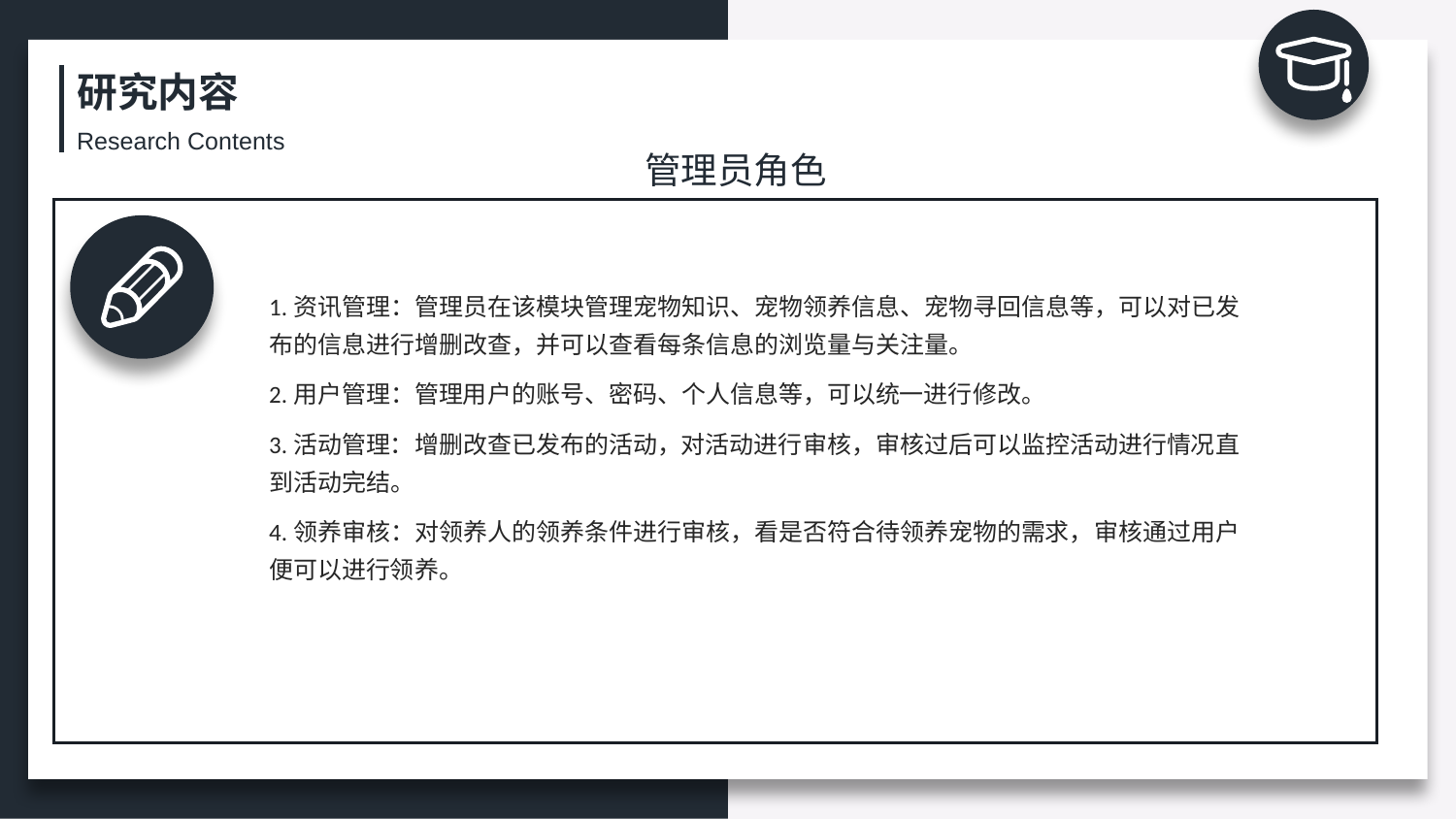

研究内容
Research Contents
管理员角色

1.资讯管理：管理员在该模块管理宠物知识、宠物领养信息、宠物寻回信息等，可以对已发布的信息进行增删改查，并可以查看每条信息的浏览量与关注量。
2.用户管理：管理用户的账号、密码、个人信息等，可以统一进行修改。
3.活动管理：增删改查已发布的活动，对活动进行审核，审核过后可以监控活动进行情况直到活动完结。
4.领养审核：对领养人的领养条件进行审核，看是否符合待领养宠物的需求，审核通过用户便可以进行领养。